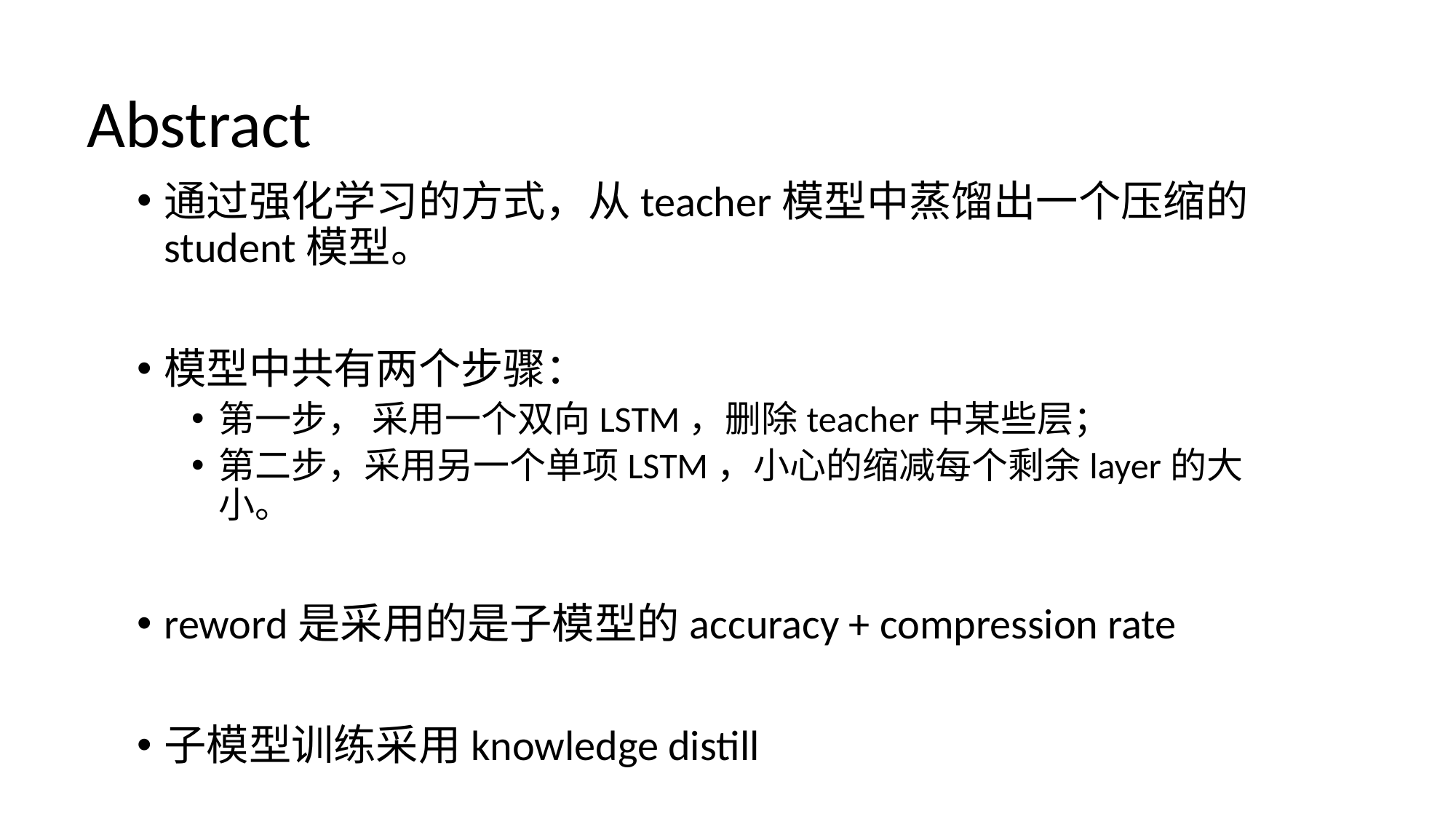

# Abstract
通过强化学习的方式，从teacher模型中蒸馏出一个压缩的student模型。

模型中共有两个步骤：
第一步， 采用一个双向LSTM，删除teacher中某些层；
第二步，采用另一个单项LSTM，小心的缩减每个剩余layer的大小。

reword是采用的是子模型的accuracy + compression rate

子模型训练采用knowledge distill